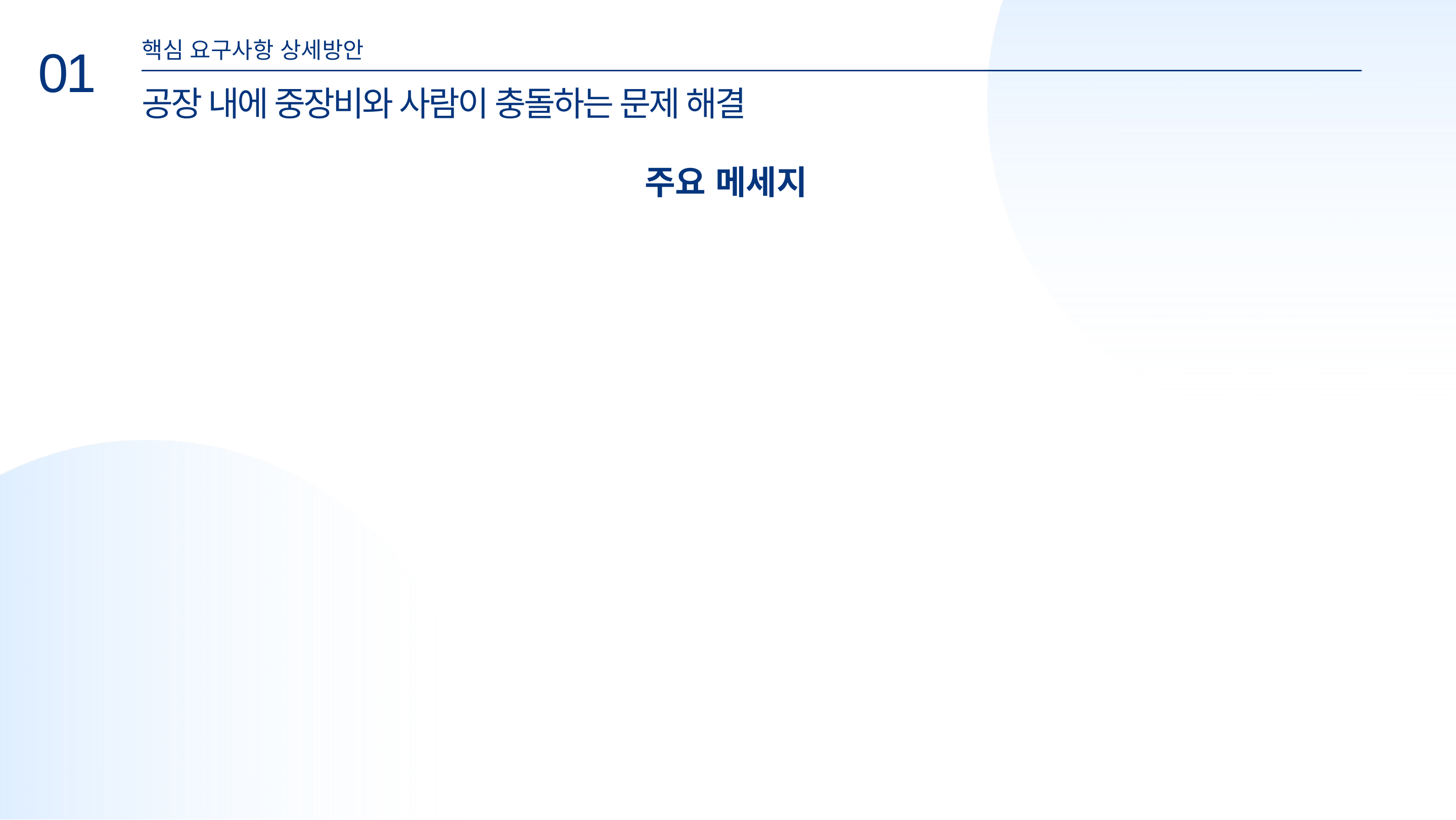

핵심 요구사항 상세방안
01
공장 내에 중장비와 사람이 충돌하는 문제 해결
주요 메세지